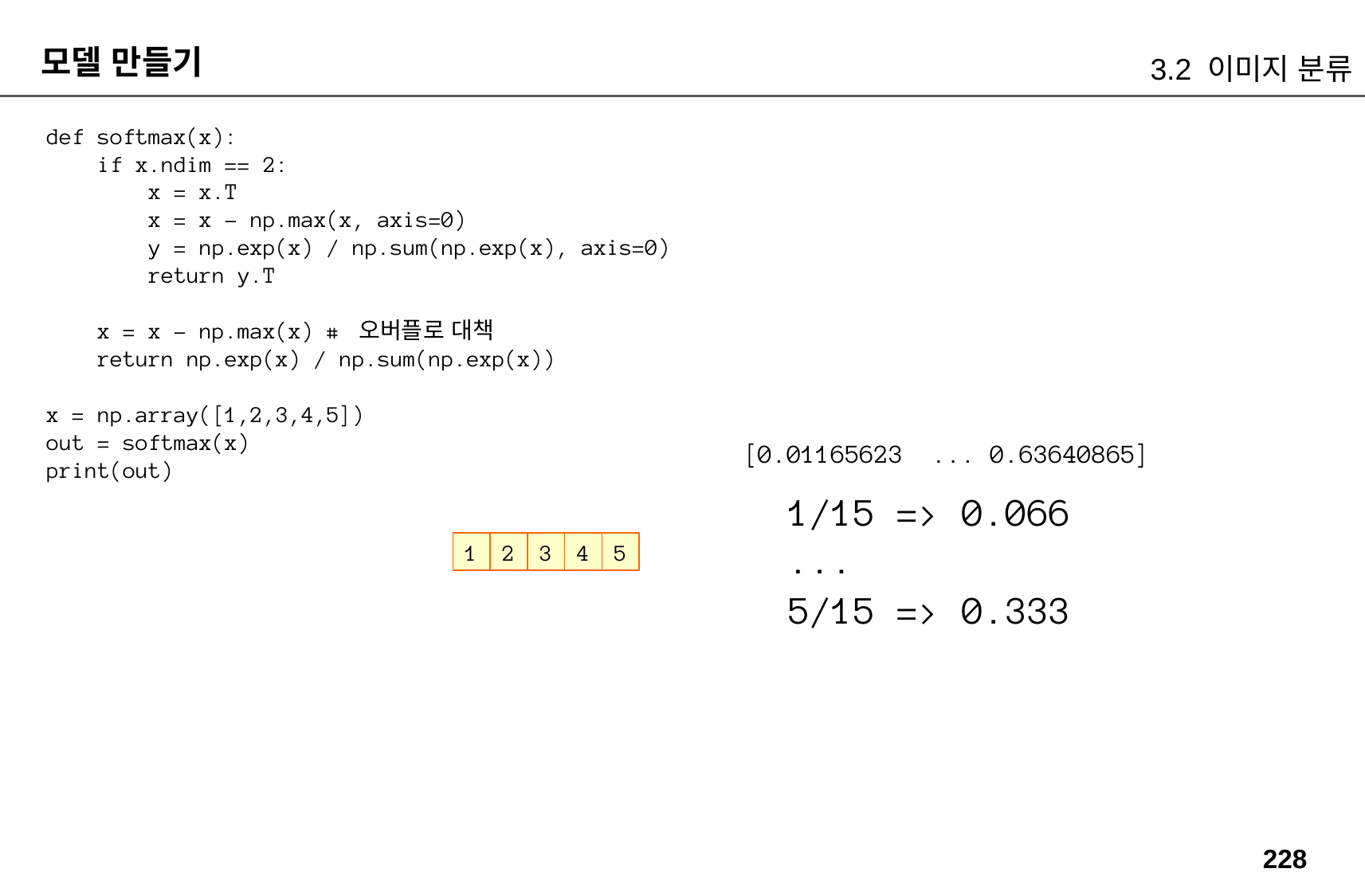

모델 만들기
3.2 이미지 분류
def softmax(x):
    if x.ndim == 2:
        x = x.T
        x = x - np.max(x, axis=0)
        y = np.exp(x) / np.sum(np.exp(x), axis=0)
        return y.T

    x = x - np.max(x) # 오버플로 대책
    return np.exp(x) / np.sum(np.exp(x))

x = np.array([1,2,3,4,5])
out = softmax(x)
print(out)
[0.01165623  ... 0.63640865]
1/15 => 0.066
...
1
2
3
4
5
5/15 => 0.333